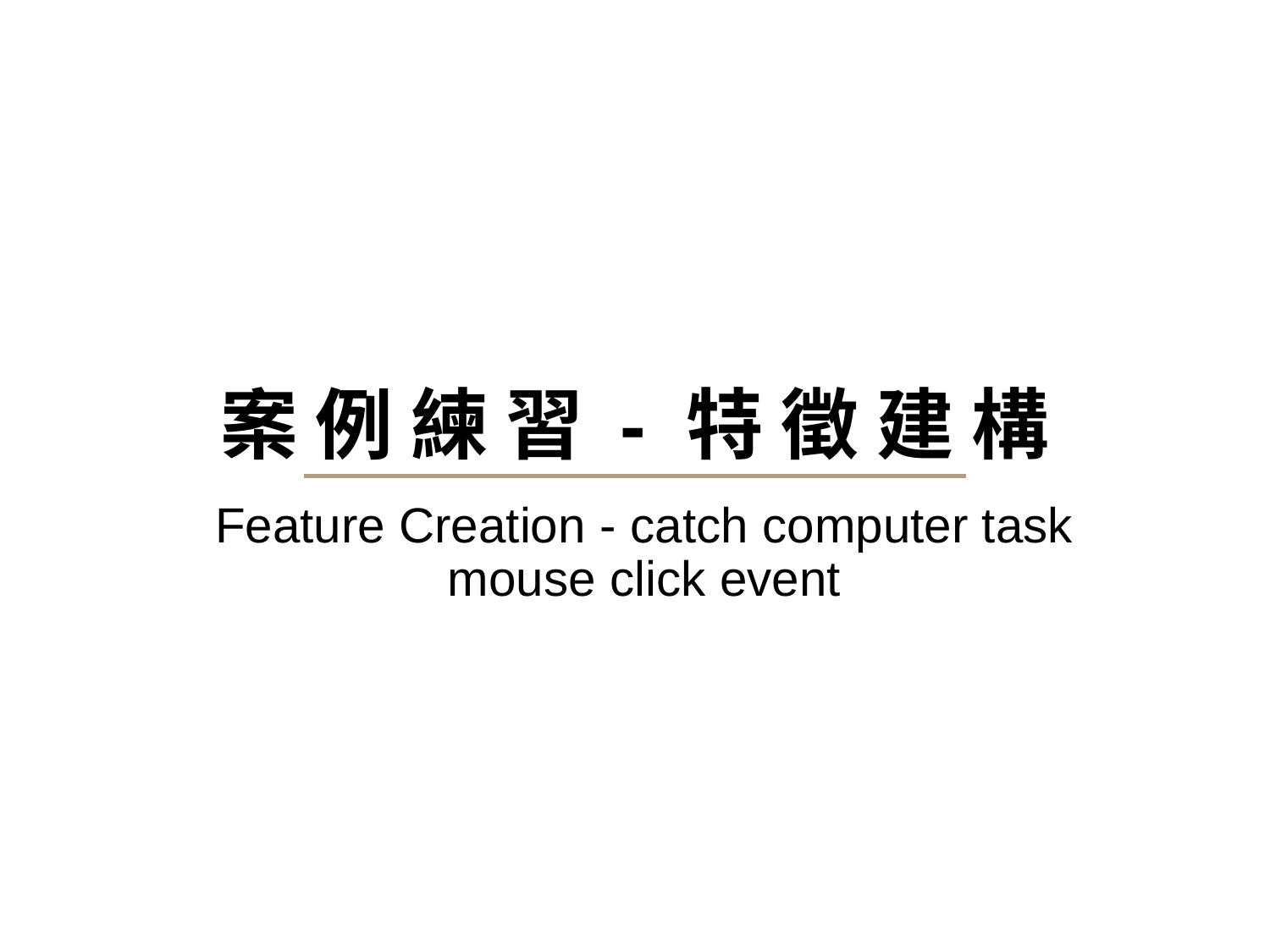

# 案 例 練 習 - 特 徵 建 構
Feature Creation - catch computer task mouse click event